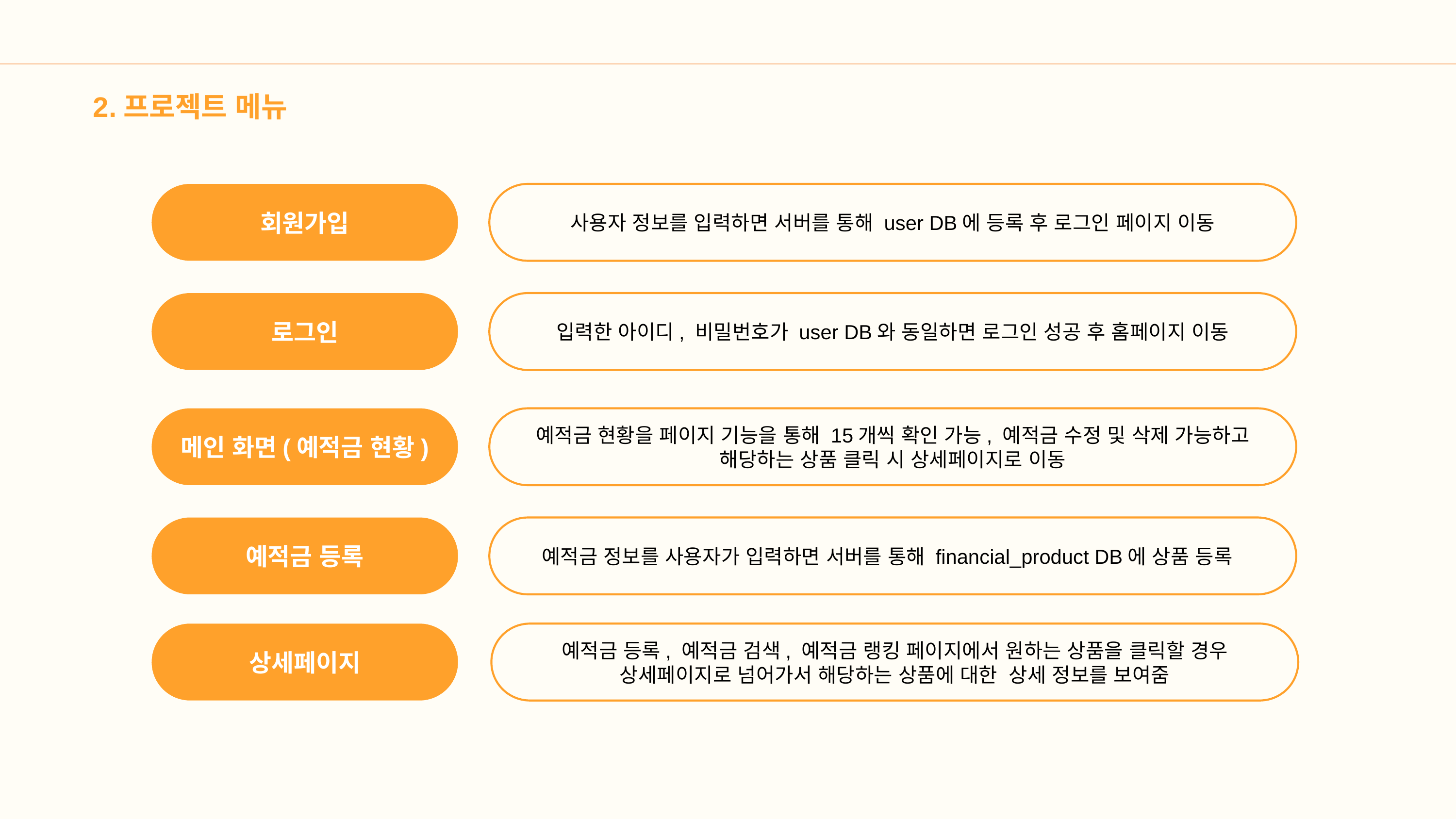

2.프로젝트 메뉴
회원가입
사용자 정보를 입력하면 서버를 통해 user DB에 등록 후 로그인 페이지 이동
로그인
입력한 아이디, 비밀번호가 user DB와 동일하면 로그인 성공 후 홈페이지 이동
메인 화면(예적금 현황)
예적금 현황을 페이지 기능을 통해 15개씩 확인 가능, 예적금 수정 및 삭제 가능하고 해당하는 상품 클릭 시 상세페이지로 이동
예적금 등록
예적금 정보를 사용자가 입력하면 서버를 통해 financial_product DB에 상품 등록
상세페이지
예적금 등록, 예적금 검색, 예적금 랭킹 페이지에서 원하는 상품을 클릭할 경우 상세페이지로 넘어가서 해당하는 상품에 대한  상세 정보를 보여줌